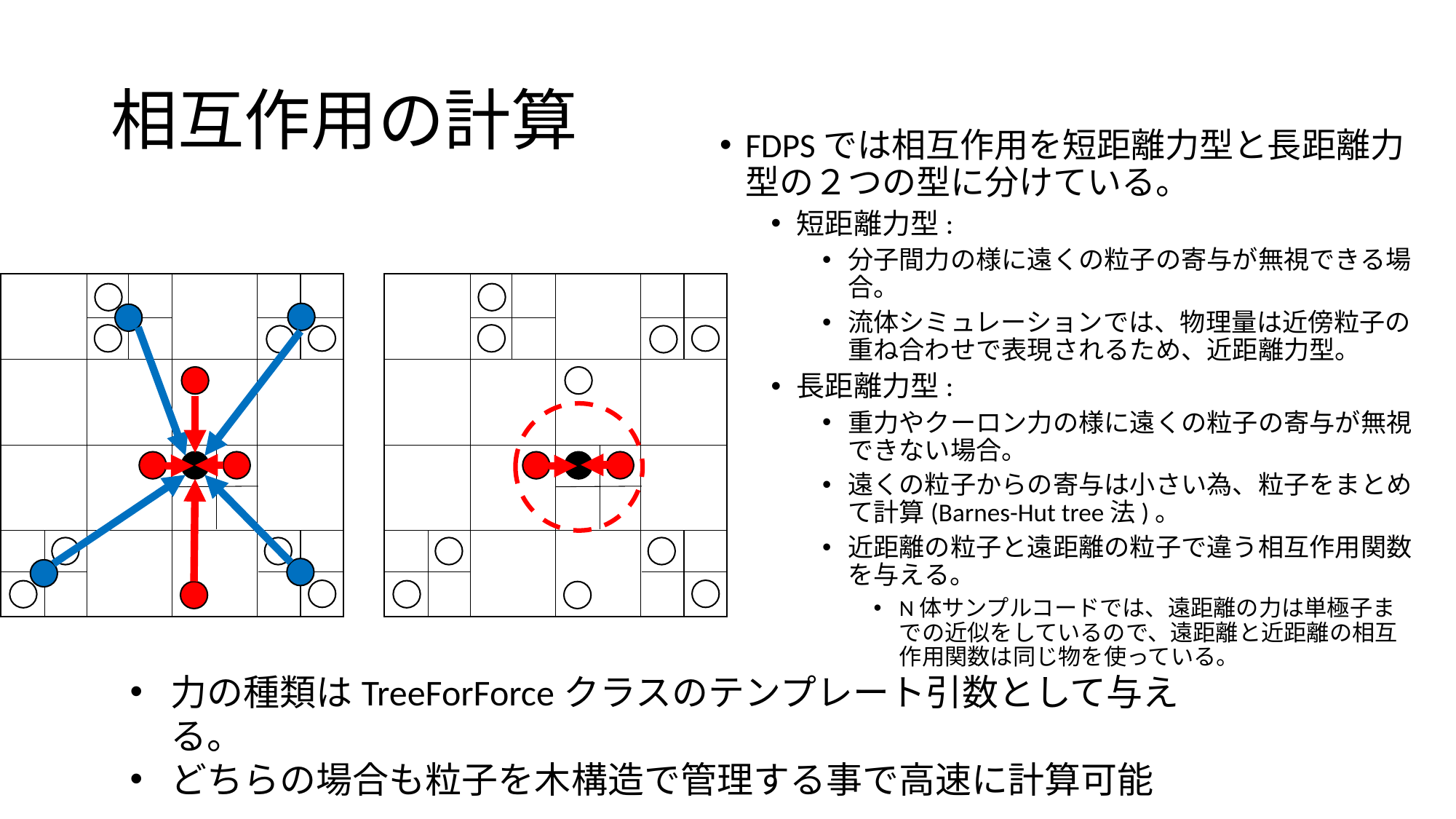

# 相互作用の計算
FDPSでは相互作用を短距離力型と長距離力型の２つの型に分けている。
短距離力型:
分子間力の様に遠くの粒子の寄与が無視できる場合。
流体シミュレーションでは、物理量は近傍粒子の重ね合わせで表現されるため、近距離力型。
長距離力型:
重力やクーロン力の様に遠くの粒子の寄与が無視できない場合。
遠くの粒子からの寄与は小さい為、粒子をまとめて計算(Barnes-Hut tree法)。
近距離の粒子と遠距離の粒子で違う相互作用関数を与える。
N体サンプルコードでは、遠距離の力は単極子までの近似をしているので、遠距離と近距離の相互作用関数は同じ物を使っている。

力の種類はTreeForForceクラスのテンプレート引数として与える。
どちらの場合も粒子を木構造で管理する事で高速に計算可能